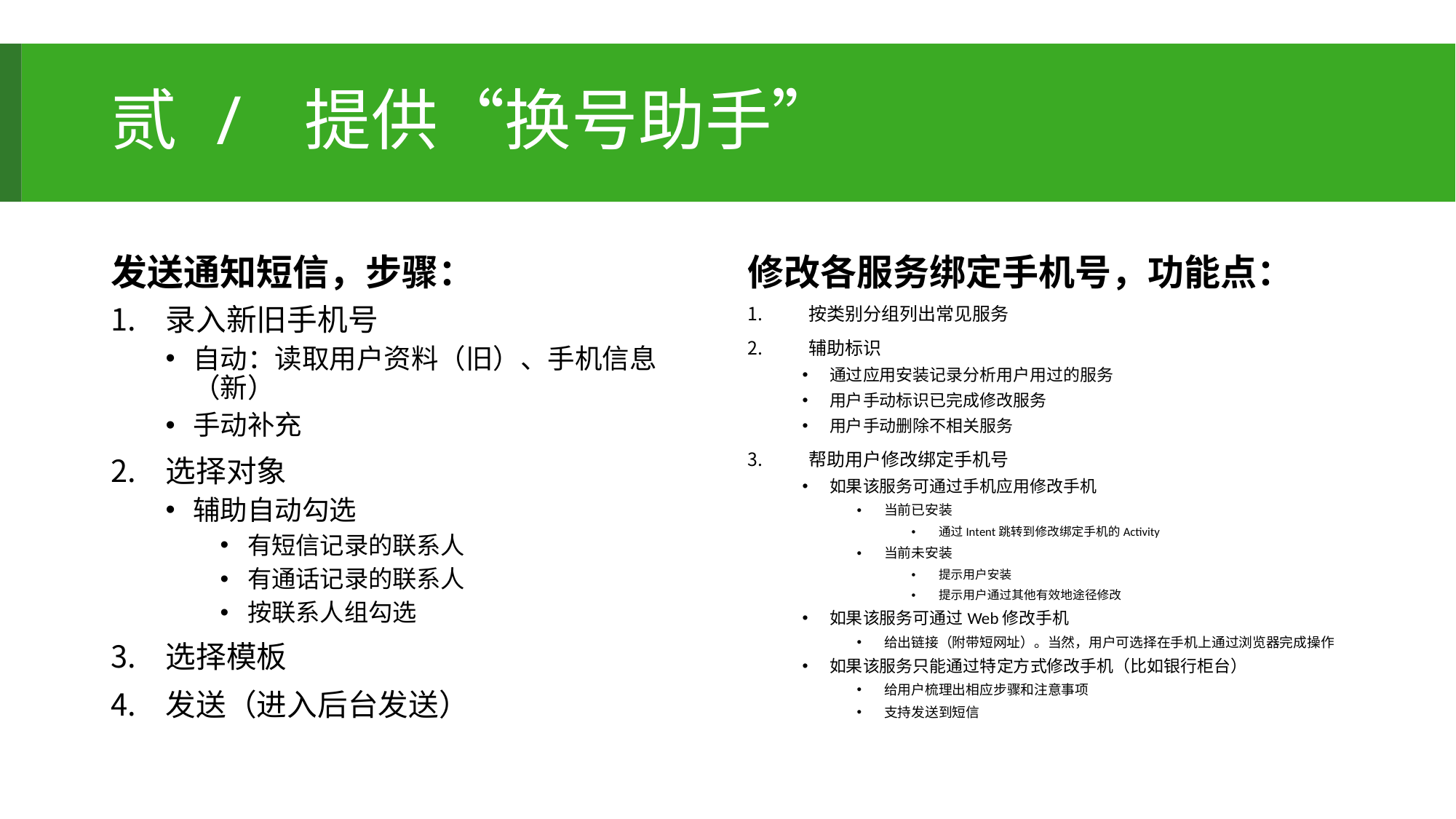

# 贰 / 提供“换号助手”
发送通知短信，步骤：
修改各服务绑定手机号，功能点：
录入新旧手机号
自动：读取用户资料（旧）、手机信息（新）
手动补充
选择对象
辅助自动勾选
有短信记录的联系人
有通话记录的联系人
按联系人组勾选
选择模板
发送（进入后台发送）
按类别分组列出常见服务
辅助标识
通过应用安装记录分析用户用过的服务
用户手动标识已完成修改服务
用户手动删除不相关服务
帮助用户修改绑定手机号
如果该服务可通过手机应用修改手机
当前已安装
通过Intent跳转到修改绑定手机的Activity
当前未安装
提示用户安装
提示用户通过其他有效地途径修改
如果该服务可通过Web修改手机
给出链接（附带短网址）。当然，用户可选择在手机上通过浏览器完成操作
如果该服务只能通过特定方式修改手机（比如银行柜台）
给用户梳理出相应步骤和注意事项
支持发送到短信